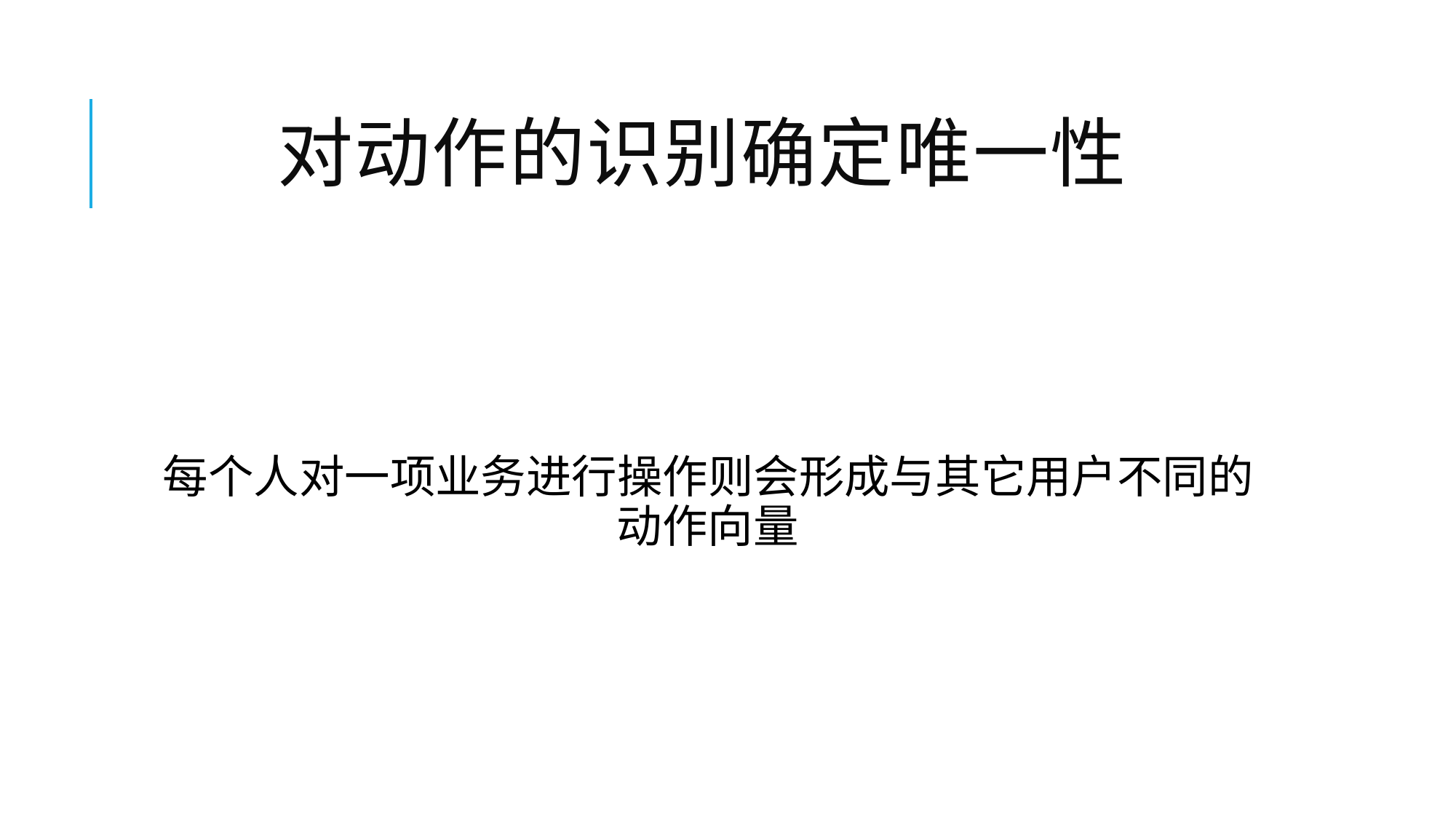

# 对动作的识别确定唯一性

每个人对一项业务进行操作则会形成与其它用户不同的动作向量